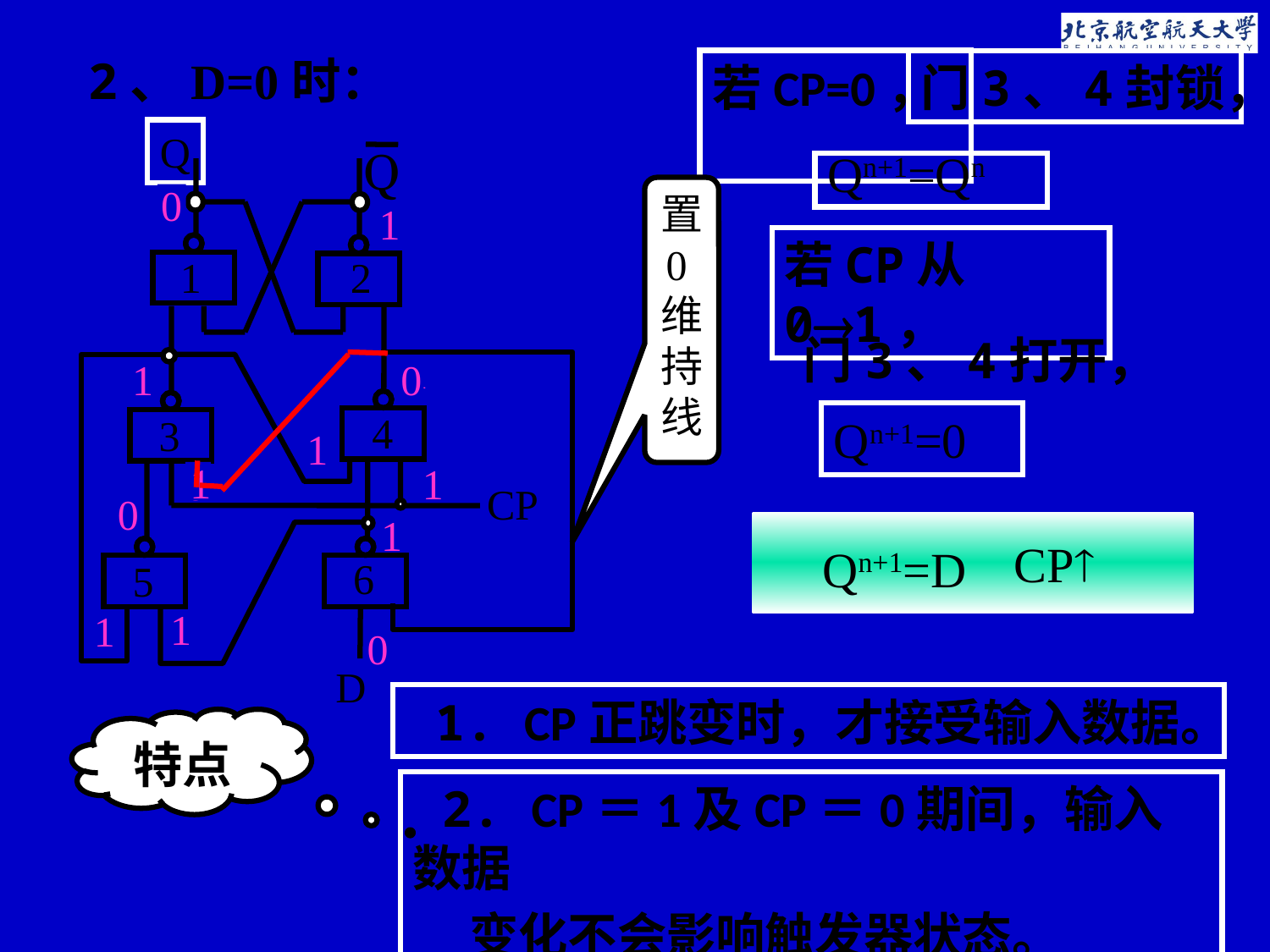

2、D=0时：
若CP=0，
门3、4封锁，
Q
Q

CP

D
1
2
4
3
6
5

Qn+1=Qn
0

置0维持线
1

若CP从0→1，
门3、4打开，
1
1
0

Qn+1=0
1
0
1

1

0
0
1

CP↑
Qn+1=D
1
1
0
 1. CP正跳变时，才接受输入数据。

特点
 2. CP＝1及CP＝0期间，输入数据
    变化不会影响触发器状态。
3